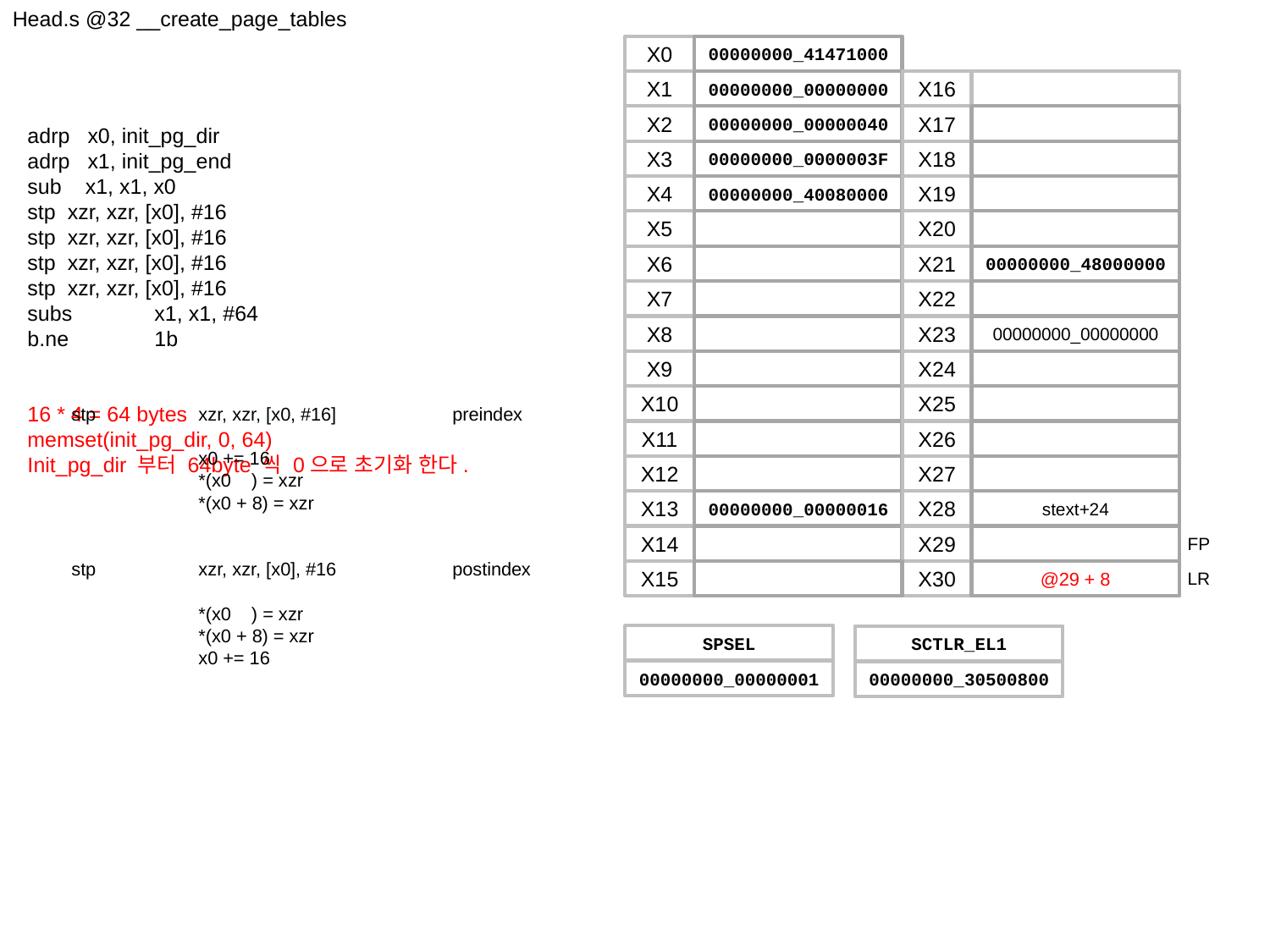

Head.s @32 __create_page_tables
X0
00000000_41471000
X1
00000000_00000000
X16

X2
00000000_00000040
X17

X3
00000000_0000003F
X18

X4
00000000_40080000
X19

X5

X20

X6

X21
00000000_48000000
X7

X22

X8

X23
00000000_00000000
X9

X24

X10

X25

X11

X26

X12

X27

X13
00000000_00000016
X28
stext+24
X14

X29

FP
X15

X30
@29 + 8
LR
adrp   x0, init_pg_dir
adrp   x1, init_pg_end
sub    x1, x1, x0
stp  xzr, xzr, [x0], #16
stp  xzr, xzr, [x0], #16
stp  xzr, xzr, [x0], #16
stp  xzr, xzr, [x0], #16
subs	x1, x1, #64
b.ne	1b

16 * 4 = 64 bytes
memset(init_pg_dir, 0, 64)
Init_pg_dir 부터 64byte 씩 0으로 초기화 한다.

stp	xzr, xzr, [x0, #16] 	preindex

	x0 += 16
	*(x0    ) = xzr
	*(x0 + 8) = xzr

stp	xzr, xzr, [x0], #16 	postindex

	*(x0    ) = xzr
	*(x0 + 8) = xzr
	x0 += 16

SPSEL
00000000_00000001
SCTLR_EL1
00000000_30500800